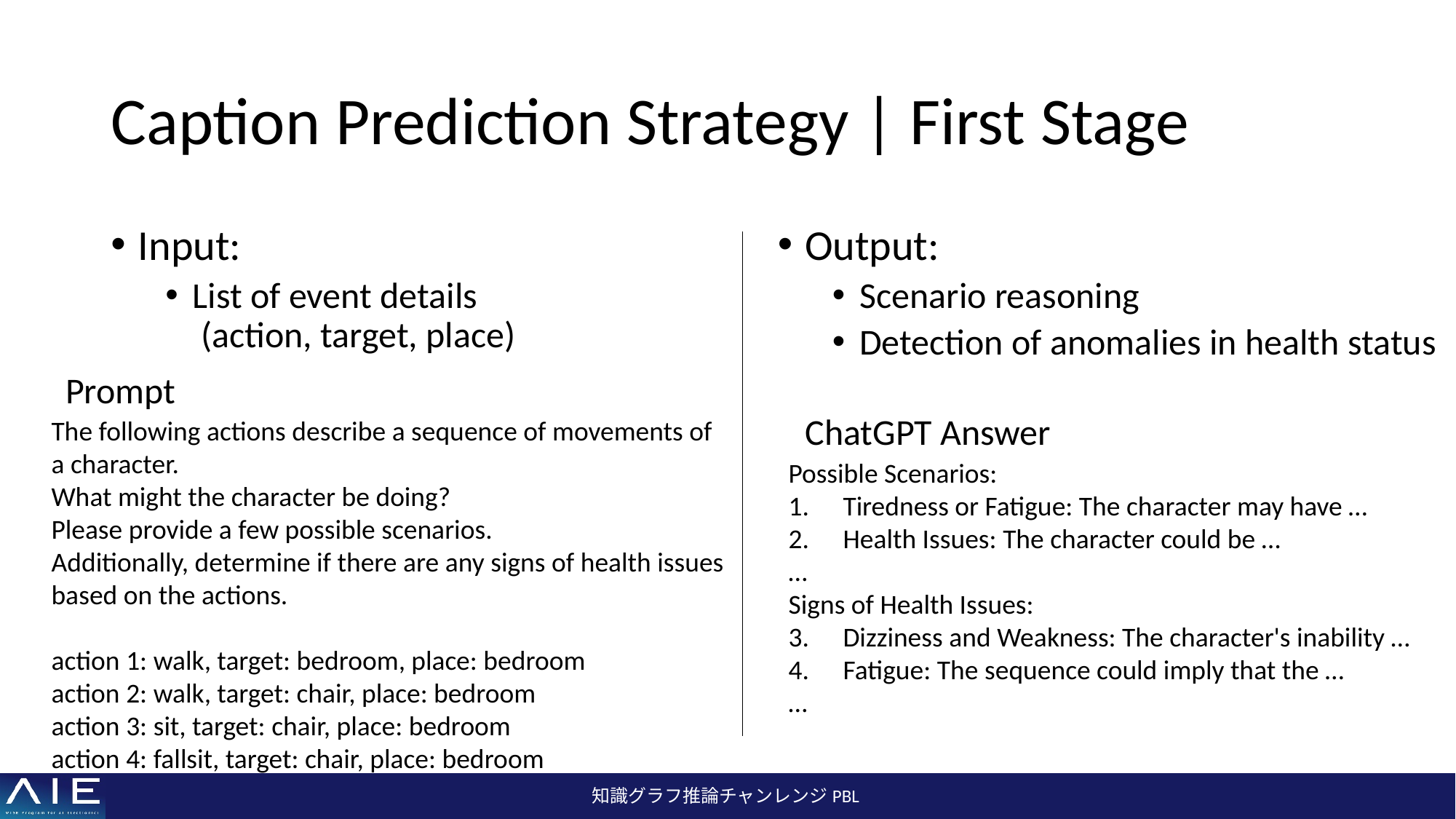

# Caption Prediction Strategy | First Stage
Input:
List of event details
 (action, target, place)

Output:
Scenario reasoning
Detection of anomalies in health status

Prompt
ChatGPT Answer
The following actions describe a sequence of movements of
a character.
What might the character be doing?
Please provide a few possible scenarios.
Additionally, determine if there are any signs of health issues based on the actions.

action 1: walk, target: bedroom, place: bedroom
action 2: walk, target: chair, place: bedroom
action 3: sit, target: chair, place: bedroom
action 4: fallsit, target: chair, place: bedroom
Possible Scenarios:
Tiredness or Fatigue: The character may have …
Health Issues: The character could be …
…
Signs of Health Issues:
Dizziness and Weakness: The character's inability …
Fatigue: The sequence could imply that the …
…
知識グラフ推論チャンレンジPBL